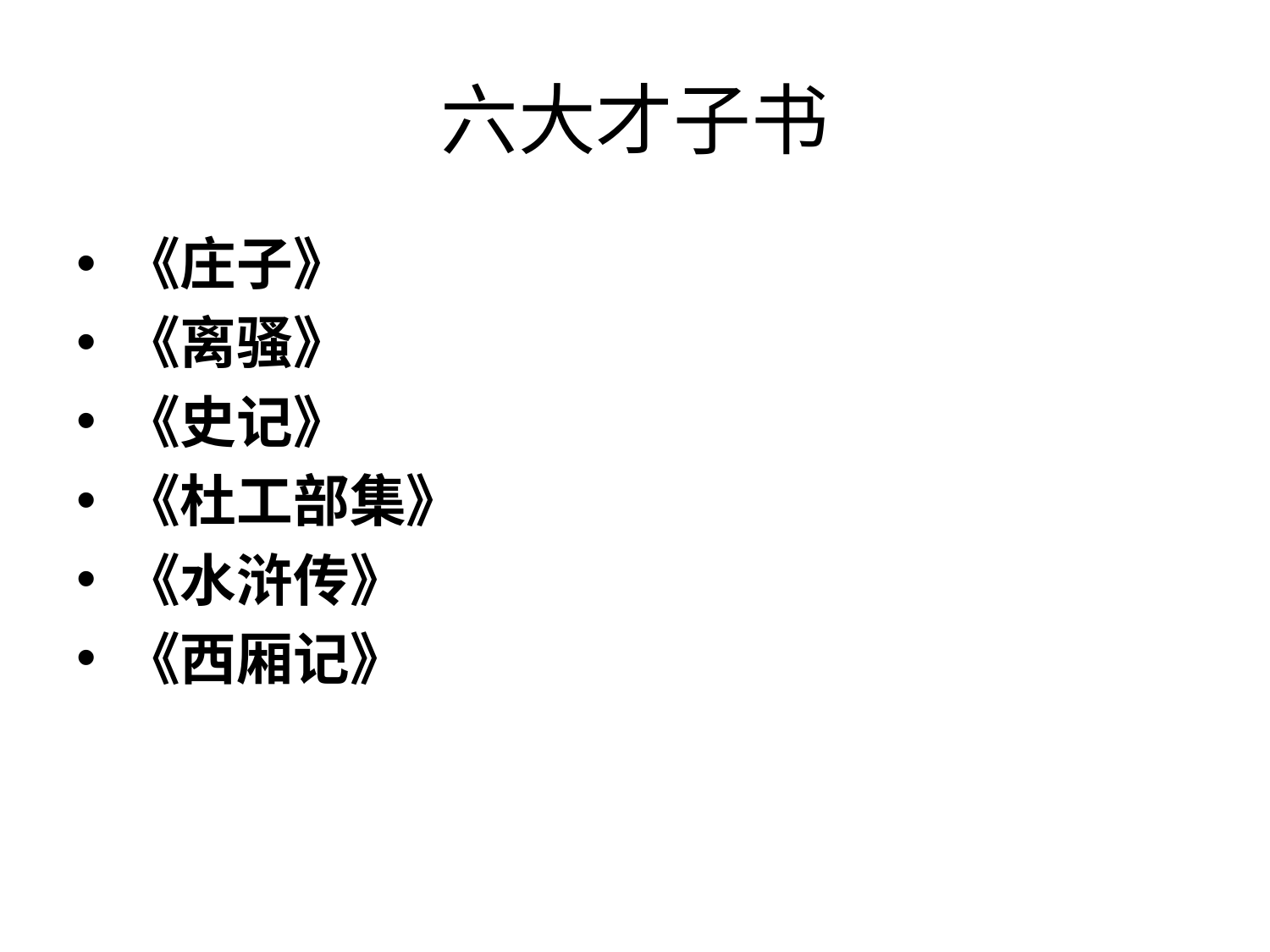

# 六大才子书
《庄子》
《离骚》
《史记》
《杜工部集》
《水浒传》
《西厢记》